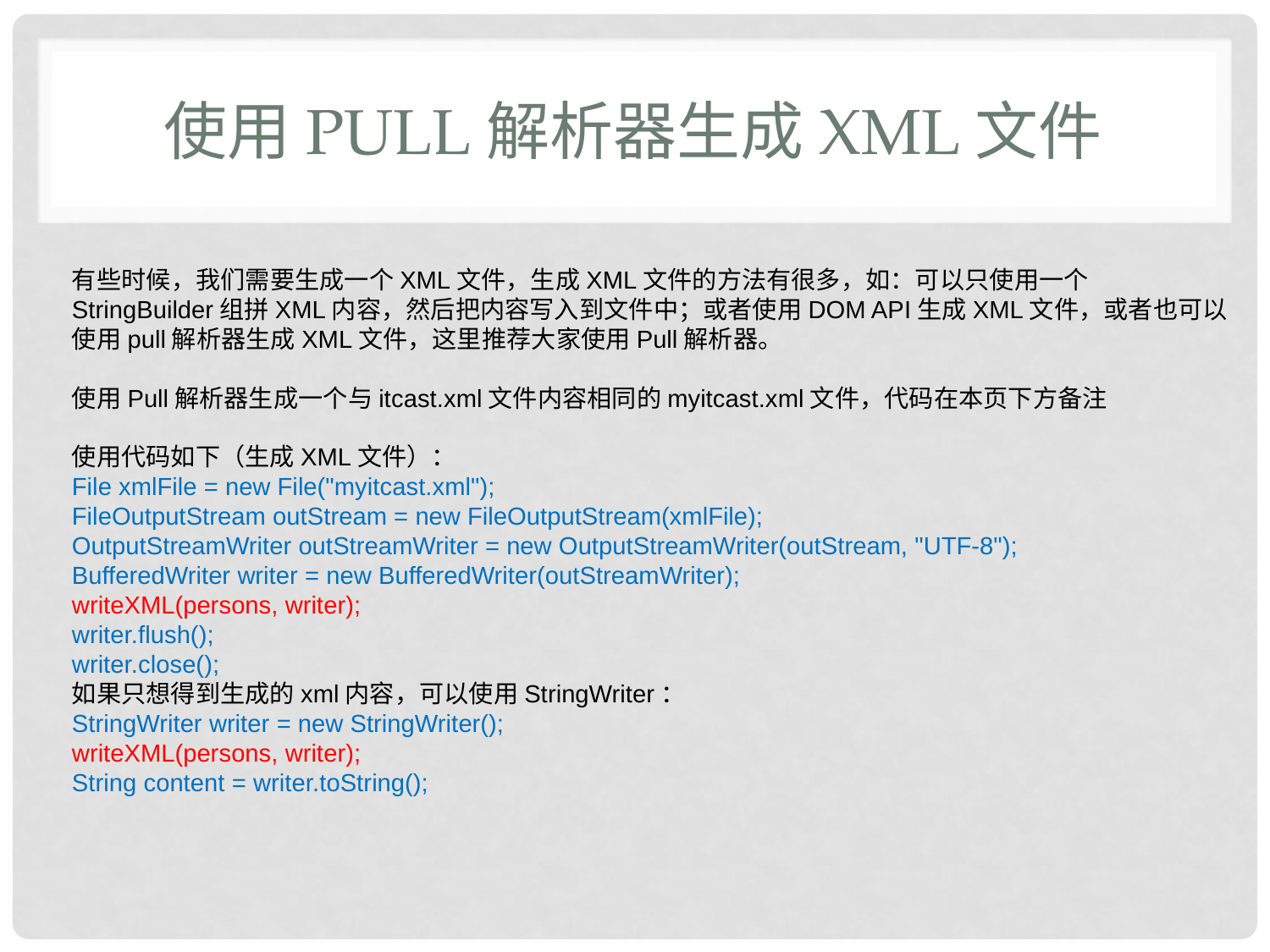

# 使用Pull解析器生成XML文件
有些时候，我们需要生成一个XML文件，生成XML文件的方法有很多，如：可以只使用一个StringBuilder组拼XML内容，然后把内容写入到文件中；或者使用DOM API生成XML文件，或者也可以使用pull解析器生成XML文件，这里推荐大家使用Pull解析器。

使用Pull解析器生成一个与itcast.xml文件内容相同的myitcast.xml文件，代码在本页下方备注

使用代码如下（生成XML文件）：
File xmlFile = new File("myitcast.xml");
FileOutputStream outStream = new FileOutputStream(xmlFile);
OutputStreamWriter outStreamWriter = new OutputStreamWriter(outStream, "UTF-8");
BufferedWriter writer = new BufferedWriter(outStreamWriter);
writeXML(persons, writer);
writer.flush();
writer.close();
如果只想得到生成的xml内容，可以使用StringWriter：
StringWriter writer = new StringWriter();
writeXML(persons, writer);
String content = writer.toString();